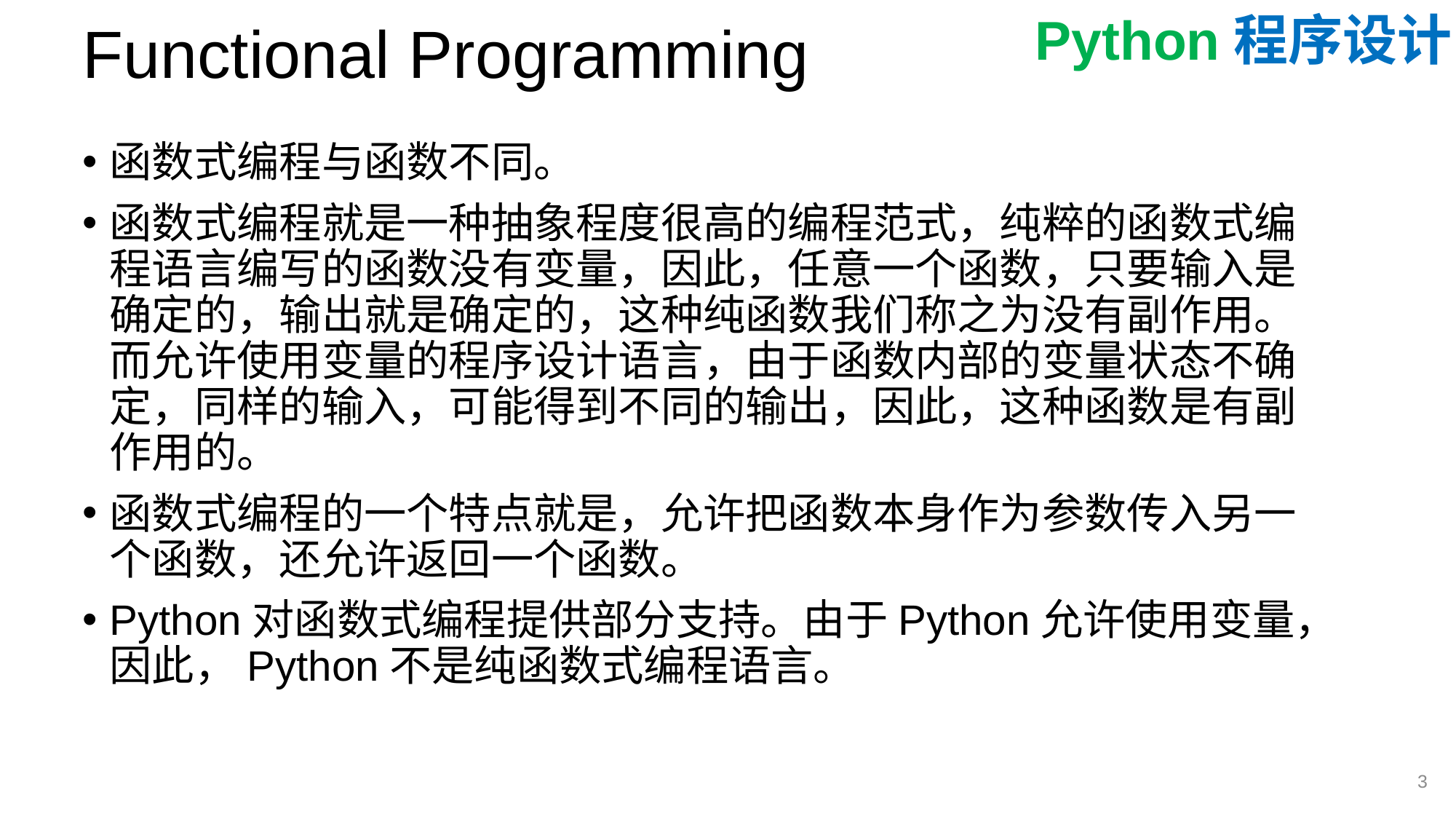

# Functional Programming
函数式编程与函数不同。
函数式编程就是一种抽象程度很高的编程范式，纯粹的函数式编程语言编写的函数没有变量，因此，任意一个函数，只要输入是确定的，输出就是确定的，这种纯函数我们称之为没有副作用。而允许使用变量的程序设计语言，由于函数内部的变量状态不确定，同样的输入，可能得到不同的输出，因此，这种函数是有副作用的。
函数式编程的一个特点就是，允许把函数本身作为参数传入另一个函数，还允许返回一个函数。
Python对函数式编程提供部分支持。由于Python允许使用变量，因此，Python不是纯函数式编程语言。

3